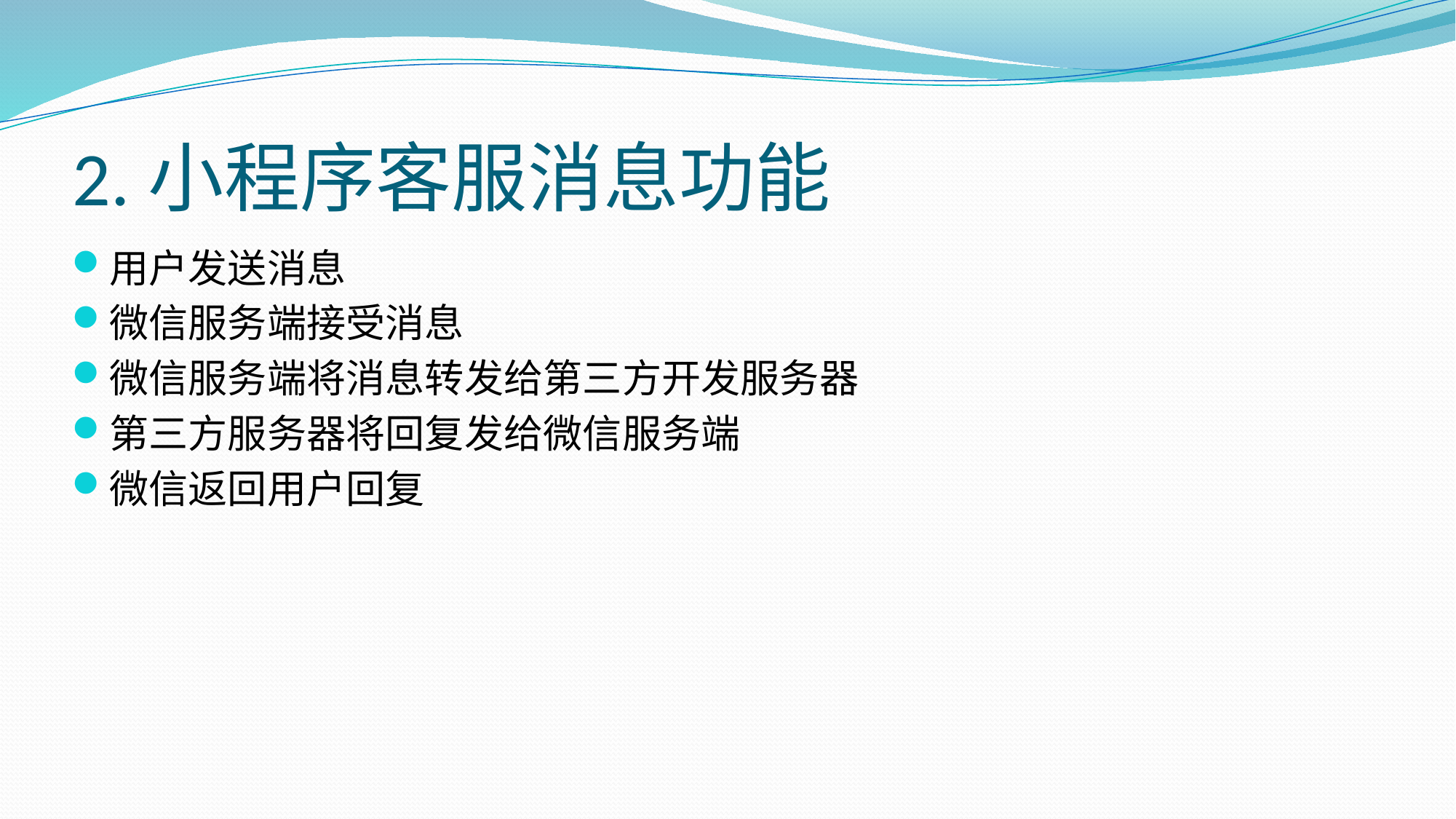

# 2.小程序客服消息功能
用户发送消息
微信服务端接受消息
微信服务端将消息转发给第三方开发服务器
第三方服务器将回复发给微信服务端
微信返回用户回复